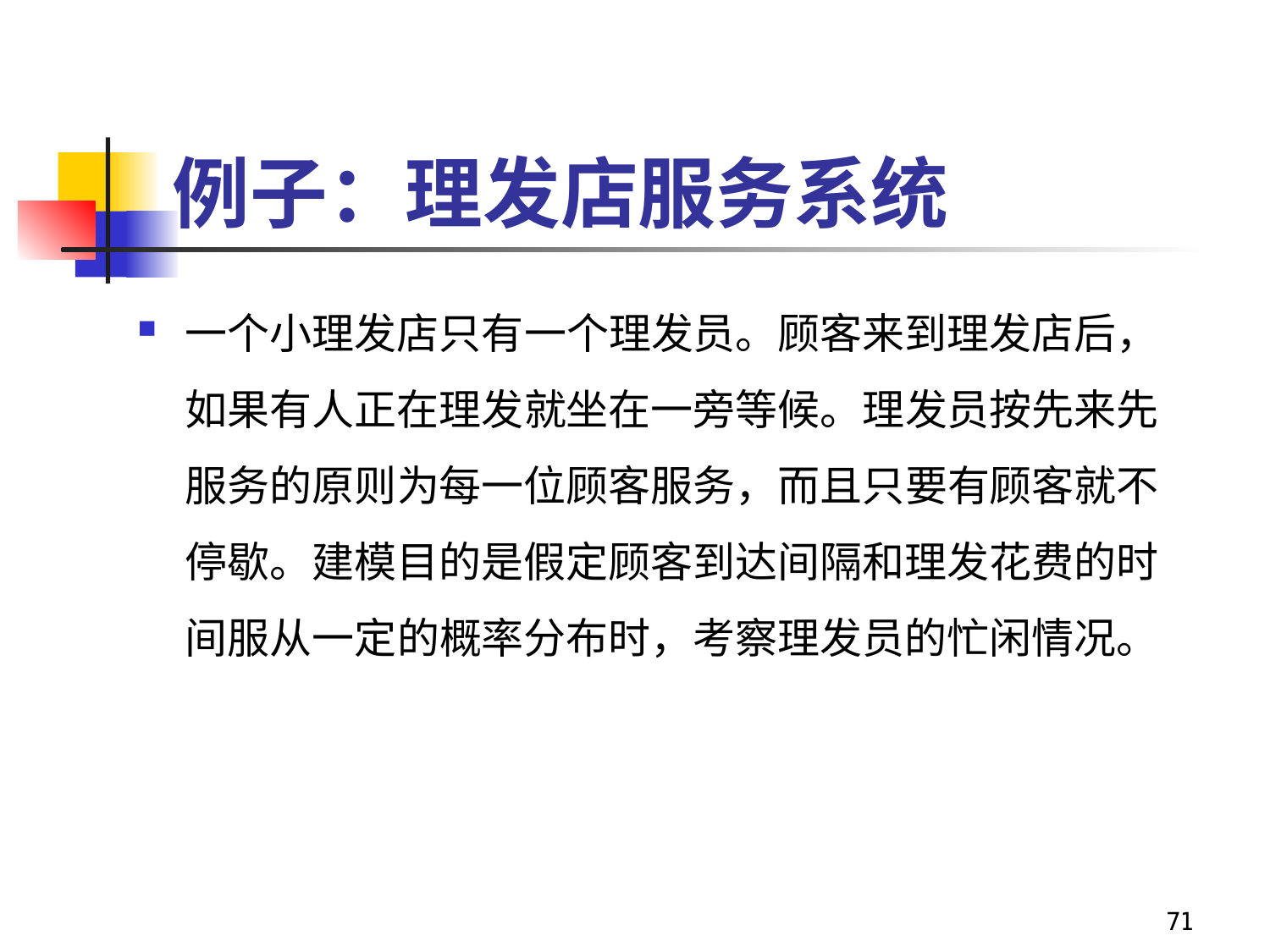

# 例子：理发店服务系统
一个小理发店只有一个理发员。顾客来到理发店后，如果有人正在理发就坐在一旁等候。理发员按先来先服务的原则为每一位顾客服务，而且只要有顾客就不停歇。建模目的是假定顾客到达间隔和理发花费的时间服从一定的概率分布时，考察理发员的忙闲情况。
71